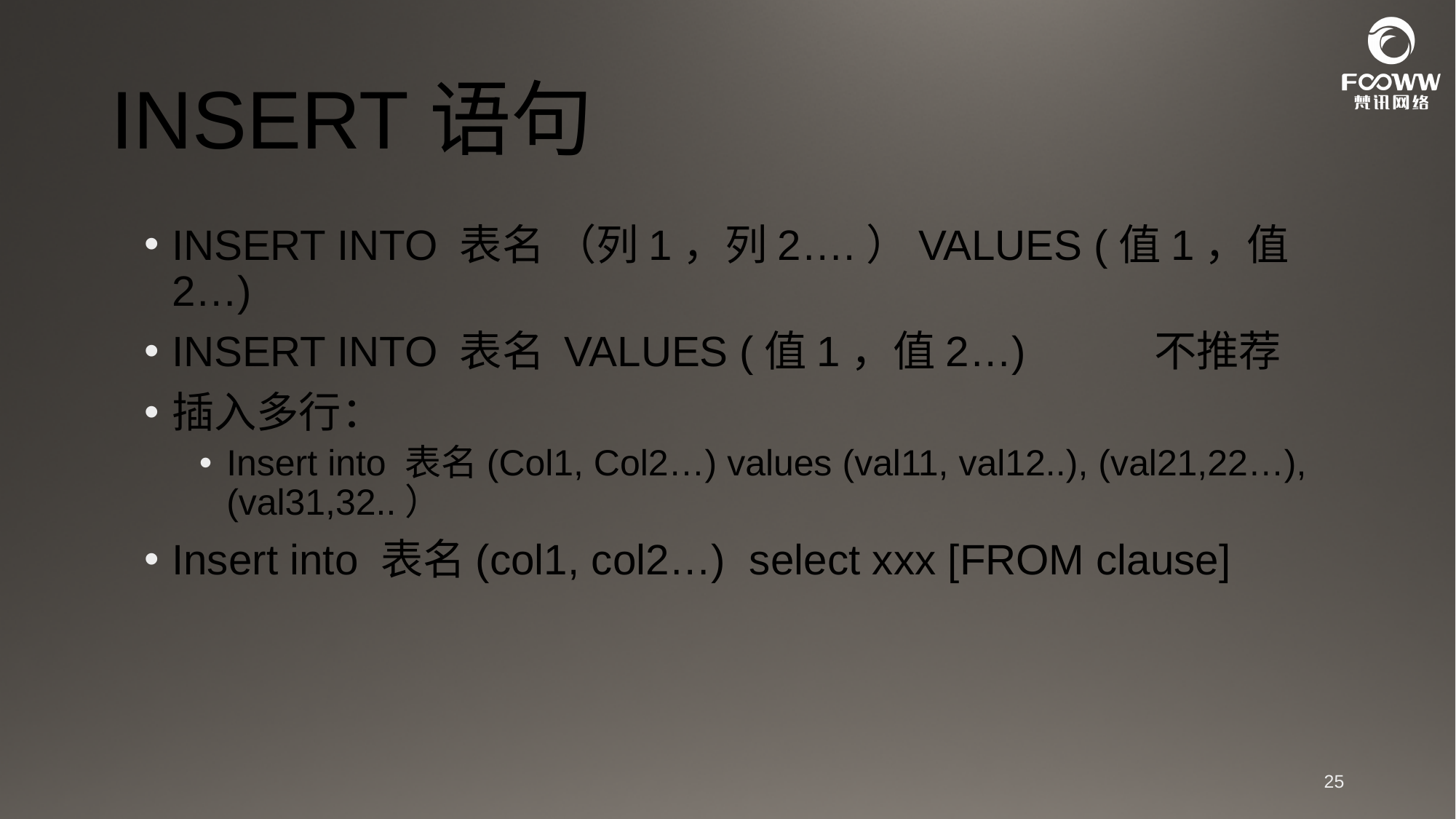

# INSERT语句
INSERT INTO 表名 （列1，列2….）VALUES (值1，值2…)
INSERT INTO 表名 VALUES (值1，值2…)		不推荐
插入多行：
Insert into 表名(Col1, Col2…) values (val11, val12..), (val21,22…),(val31,32..）
Insert into 表名(col1, col2…)  select xxx [FROM clause]

25